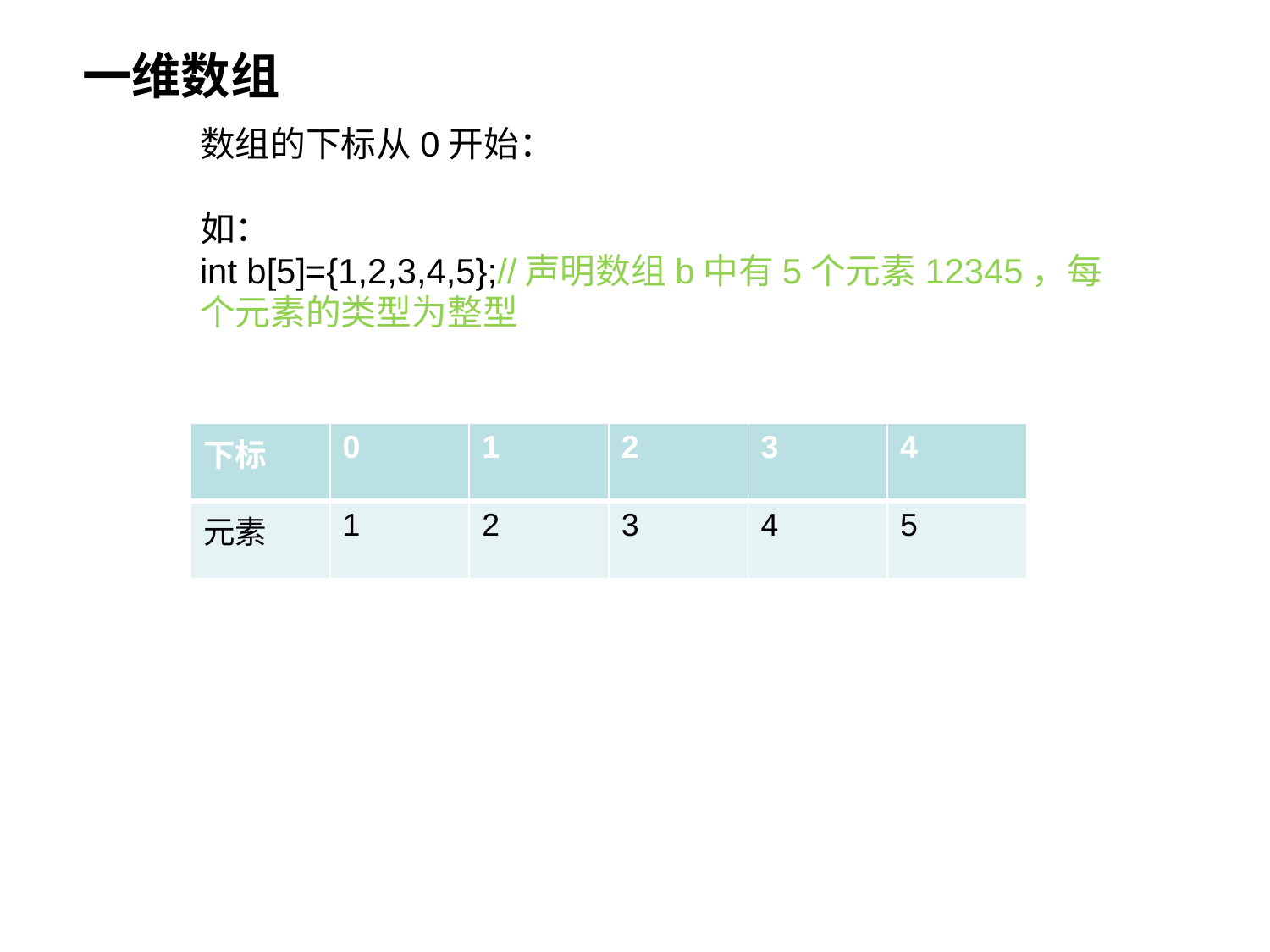

一维数组
数组的下标从0开始：

如：
int b[5]={1,2,3,4,5};//声明数组b中有5个元素12345，每个元素的类型为整型

| 下标 | 0 | 1 | 2 | 3 | 4 |
| --- | --- | --- | --- | --- | --- |
| 元素 | 1 | 2 | 3 | 4 | 5 |